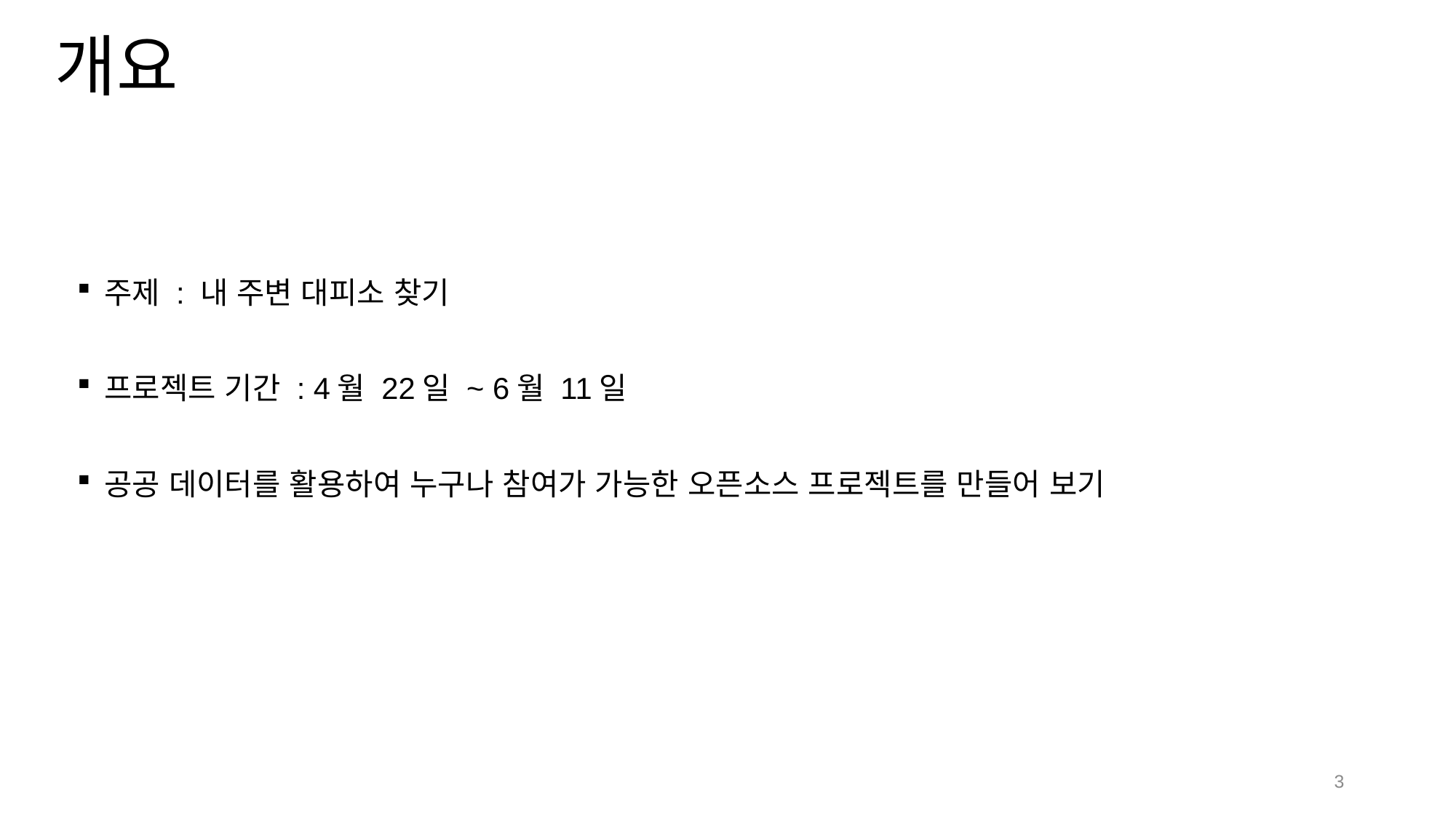

# 개요
주제 : 내 주변 대피소 찾기

프로젝트 기간 : 4월 22일 ~ 6월 11일

공공 데이터를 활용하여 누구나 참여가 가능한 오픈소스 프로젝트를 만들어 보기
3